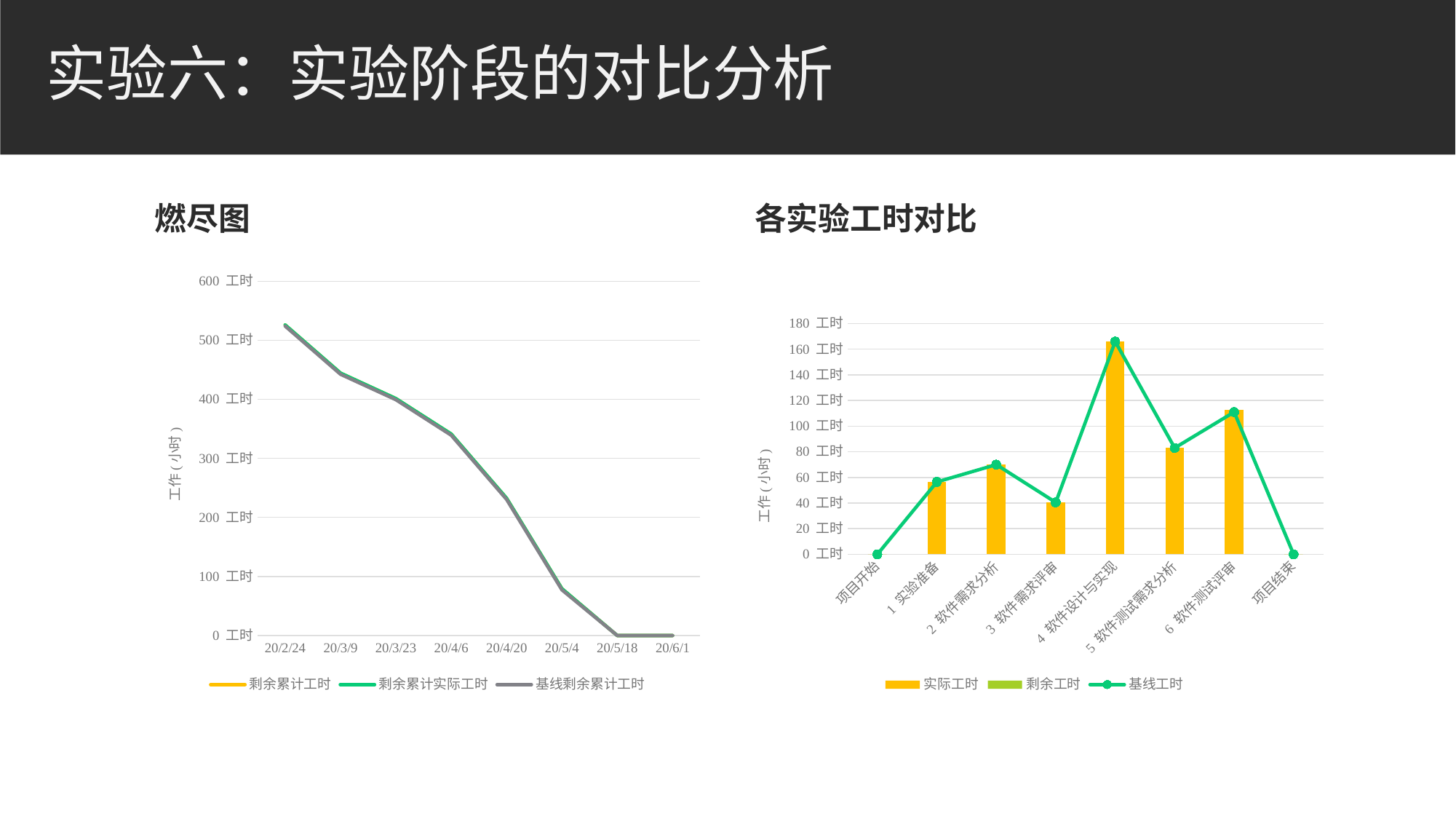

# 实验六：实验阶段的对比分析
燃尽图
各实验工时对比

### Chart

| Category |  |  |  |
|---|---|---|---|
| 20/2/24 | 526.0 | 526.0 | 524.0000000000002 |
| 20/3/9 | 444.5 | 444.5 | 442.50000000000017 |
| 20/3/23 | 401.375 | 401.375 | 399.37500000000017 |
| 20/4/6 | 341.3 | 341.3 | 339.3000000000002 |
| 20/4/20 | 232.56666666666666 | 232.56666666666666 | 230.56666666666686 |
| 20/5/4 | 79.25595238095238 | 79.25595238095238 | 77.25595238095255 |
| 20/5/18 | 0.0 | 0.0 | 0.0 |
| 20/6/1 | 0.0 | 0.0 | 0.0 |

### Chart

| Category |
|---|

### Chart

| Category |  |  |  |
|---|---|---|---|
| 项目开始 | 0.0 | 0.0 | 0.0 |
| 1 实验准备 | 56.5 | 0.0 | 56.5 |
| 2 软件需求分析 | 70.0 | 0.0 | 70.0 |
| 3 软件需求评审 | 40.5 | 0.0 | 40.5 |
| 4 软件设计与实现 | 166.0 | 0.0 | 166.0 |
| 5 软件测试需求分析 | 83.0 | 0.0 | 83.0 |
| 6 软件测试评审 | 113.0 | 0.0 | 111.0 |
| 项目结束 | 0.0 | 0.0 | 0.0 |